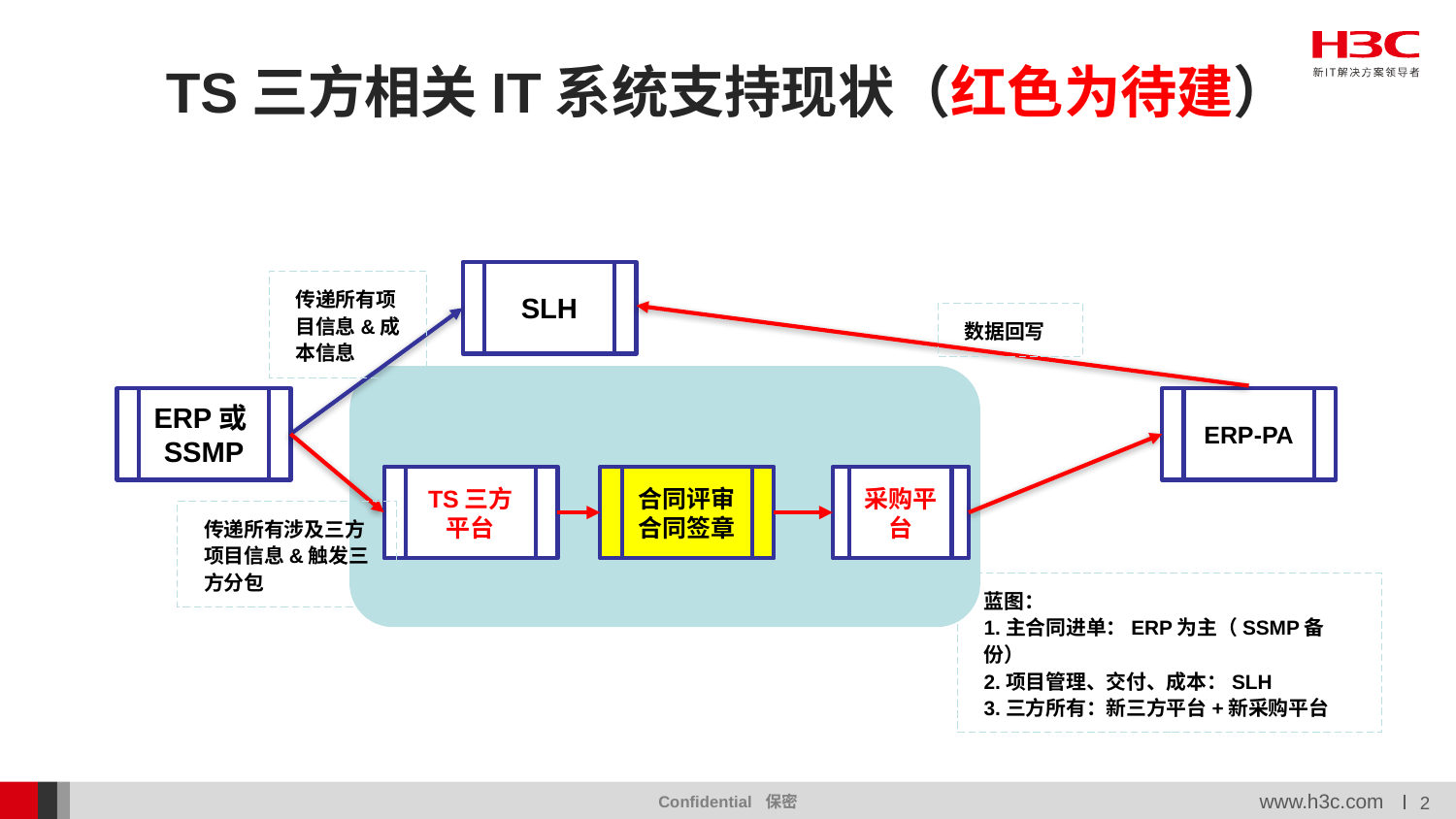

# TS三方相关IT系统支持现状（红色为待建）
SLH
传递所有项目信息&成本信息
数据回写

ERP或SSMP
ERP-PA
TS三方平台
合同评审
合同签章
采购平台
传递所有涉及三方项目信息&触发三方分包
蓝图：
1.主合同进单：ERP为主（SSMP备份）
2.项目管理、交付、成本：SLH
3.三方所有：新三方平台+新采购平台